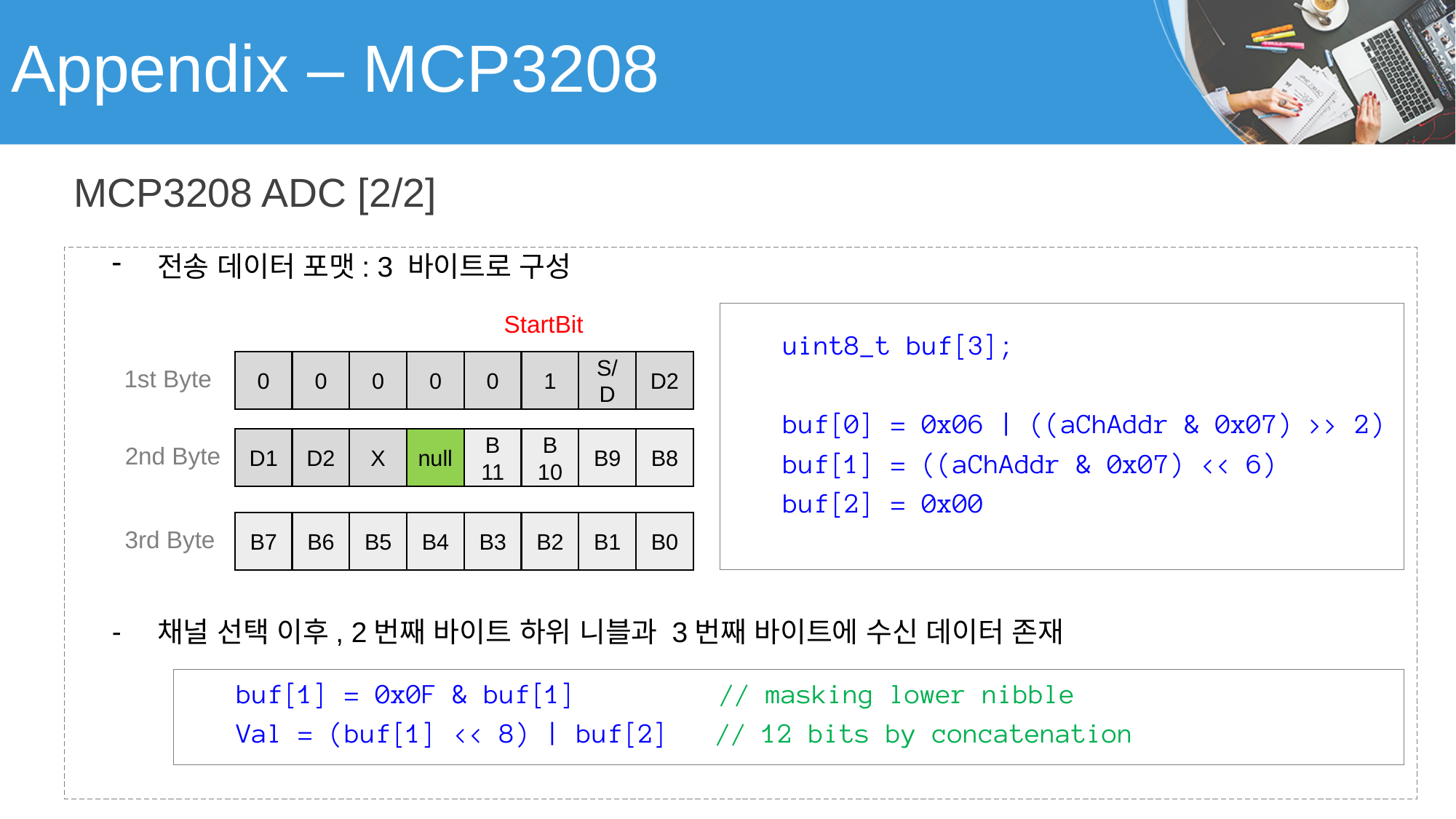

# Appendix – MCP3208
MCP3208 ADC [2/2]
전송 데이터 포맷: 3 바이트로 구성

채널 선택 이후, 2번째 바이트 하위 니블과 3번째 바이트에 수신 데이터 존재
StartBit

uint8_t buf[3];

buf[0] = 0x06 | ((aChAddr & 0x07) >> 2)
buf[1] = ((aChAddr & 0x07) << 6)
buf[2] = 0x00
0
0
0
0
0
1
S/D
D2
1st Byte
D1
D2
X
null
B
11
B
10
B9
B8
2nd Byte
B7
B6
B5
B4
B3
B2
B1
B0
3rd Byte
buf[1] = 0x0F & buf[1]	   // masking lower nibble
Val = (buf[1] << 8) | buf[2]   // 12 bits by concatenation